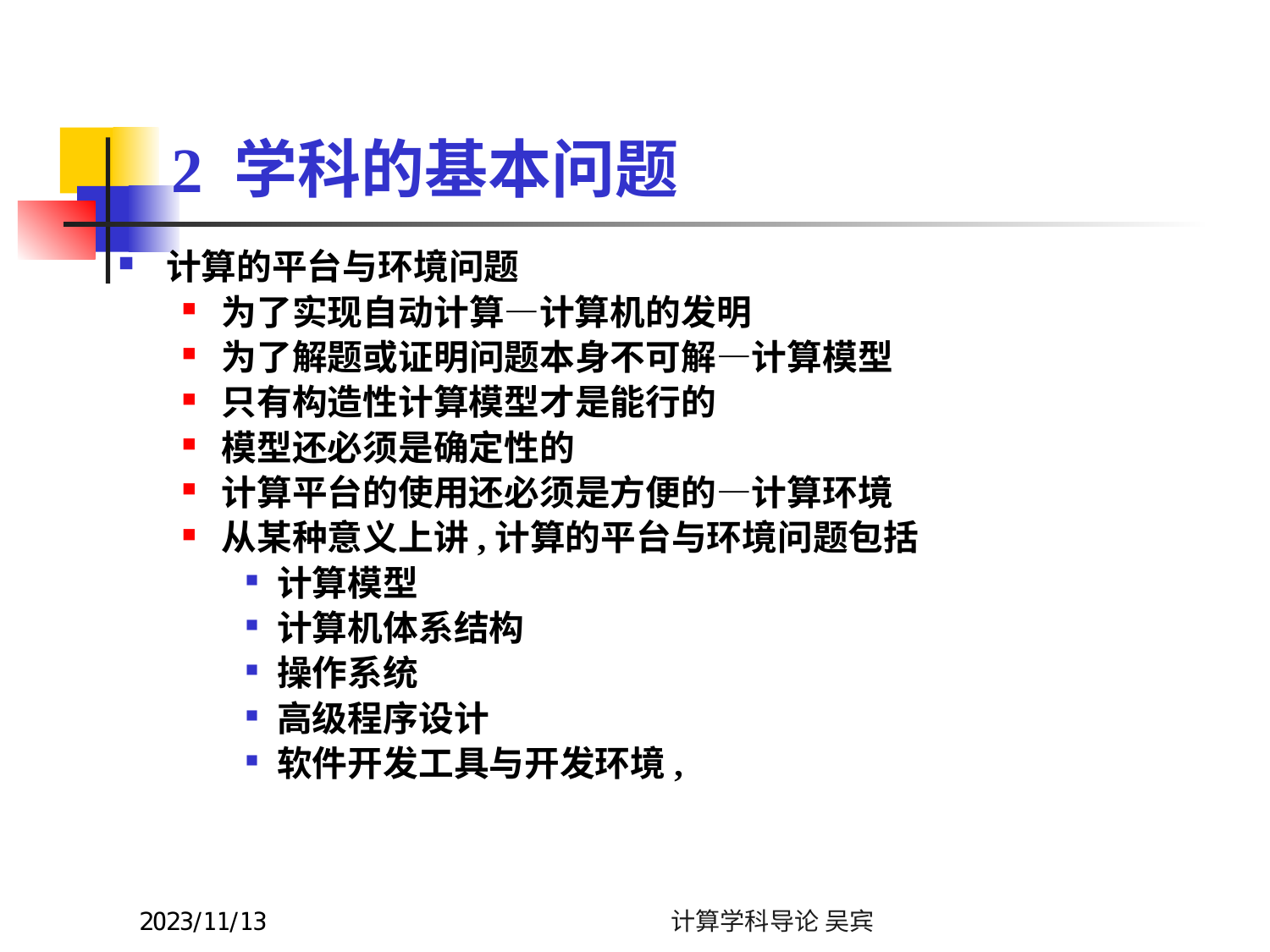

# 2 学科的基本问题
计算的平台与环境问题
为了实现自动计算—计算机的发明
为了解题或证明问题本身不可解—计算模型
只有构造性计算模型才是能行的
模型还必须是确定性的
计算平台的使用还必须是方便的—计算环境
从某种意义上讲,计算的平台与环境问题包括
计算模型
计算机体系结构
操作系统
高级程序设计
软件开发工具与开发环境,

2023/11/13
计算学科导论 吴宾